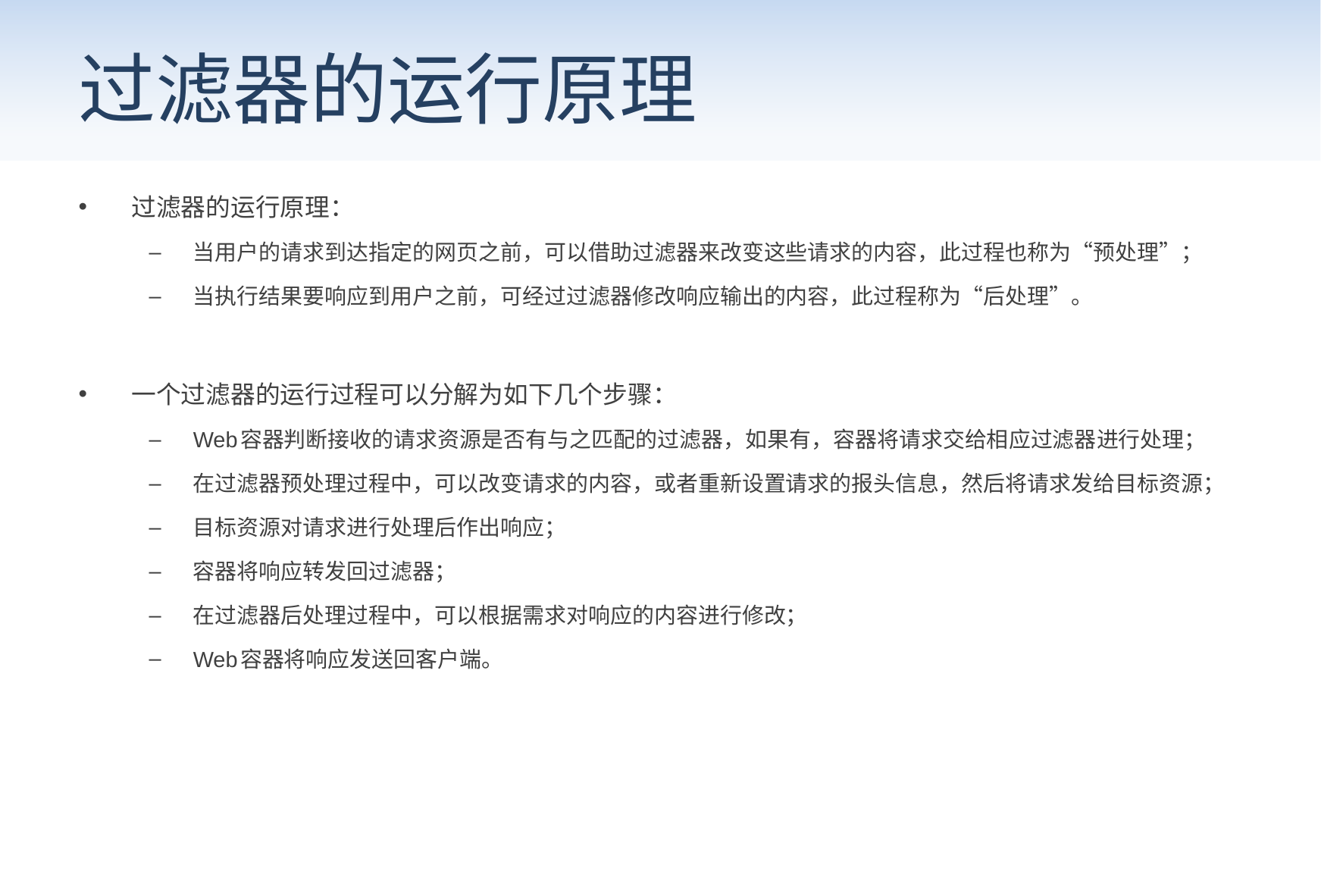

# 过滤器的运行原理
过滤器的运行原理：
当用户的请求到达指定的网页之前，可以借助过滤器来改变这些请求的内容，此过程也称为“预处理”；
当执行结果要响应到用户之前，可经过过滤器修改响应输出的内容，此过程称为“后处理”。

一个过滤器的运行过程可以分解为如下几个步骤：
Web容器判断接收的请求资源是否有与之匹配的过滤器，如果有，容器将请求交给相应过滤器进行处理；
在过滤器预处理过程中，可以改变请求的内容，或者重新设置请求的报头信息，然后将请求发给目标资源；
目标资源对请求进行处理后作出响应；
容器将响应转发回过滤器；
在过滤器后处理过程中，可以根据需求对响应的内容进行修改；
Web容器将响应发送回客户端。